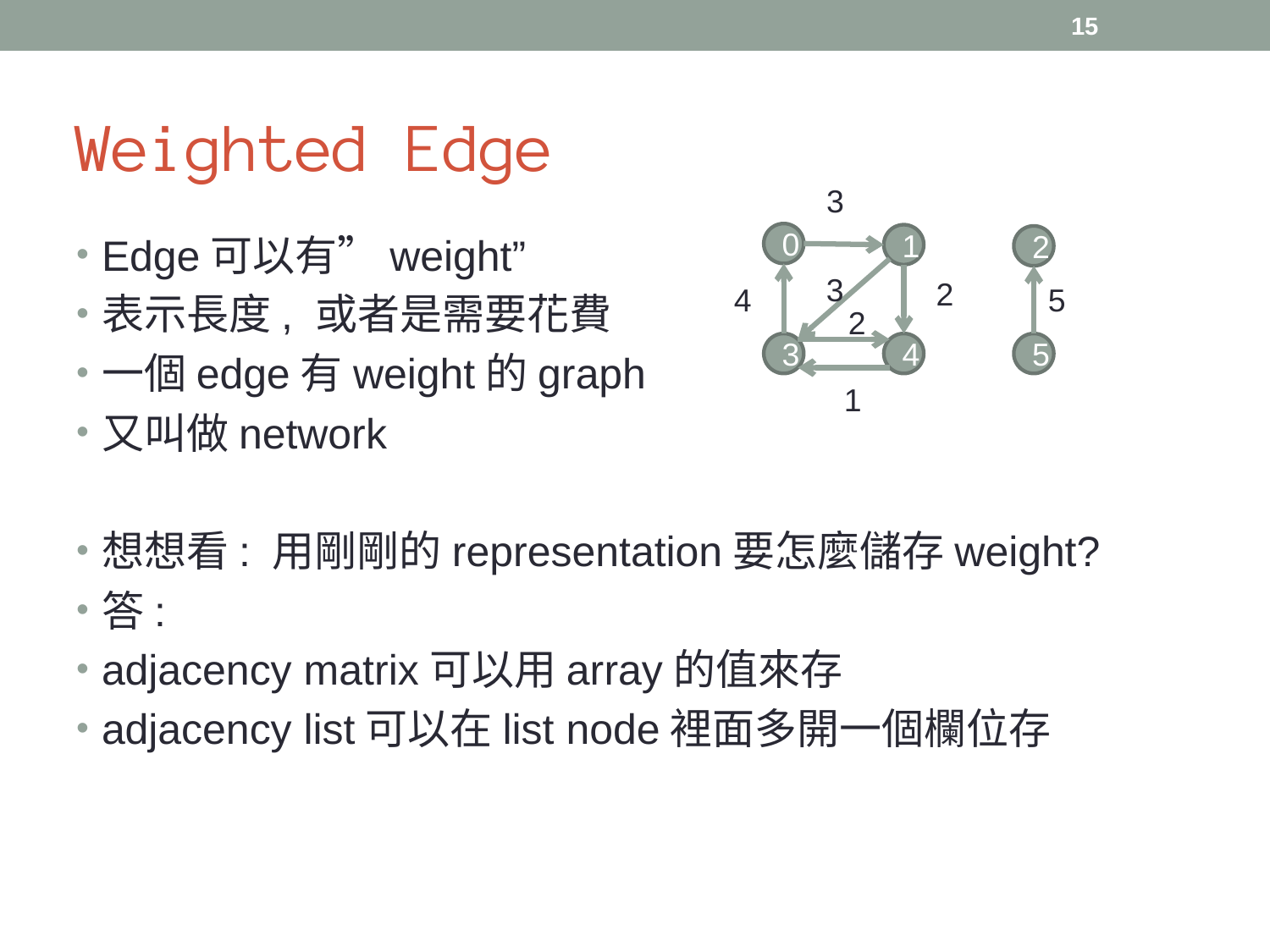

15
# Weighted Edge
3
Edge可以有”weight”
表示長度, 或者是需要花費
一個edge有weight的graph
又叫做network

想想看: 用剛剛的representation要怎麼儲存weight?
答:
adjacency matrix可以用array的值來存
adjacency list可以在list node裡面多開一個欄位存

0
1
2
3
2
4
5
2
3
4
5
1